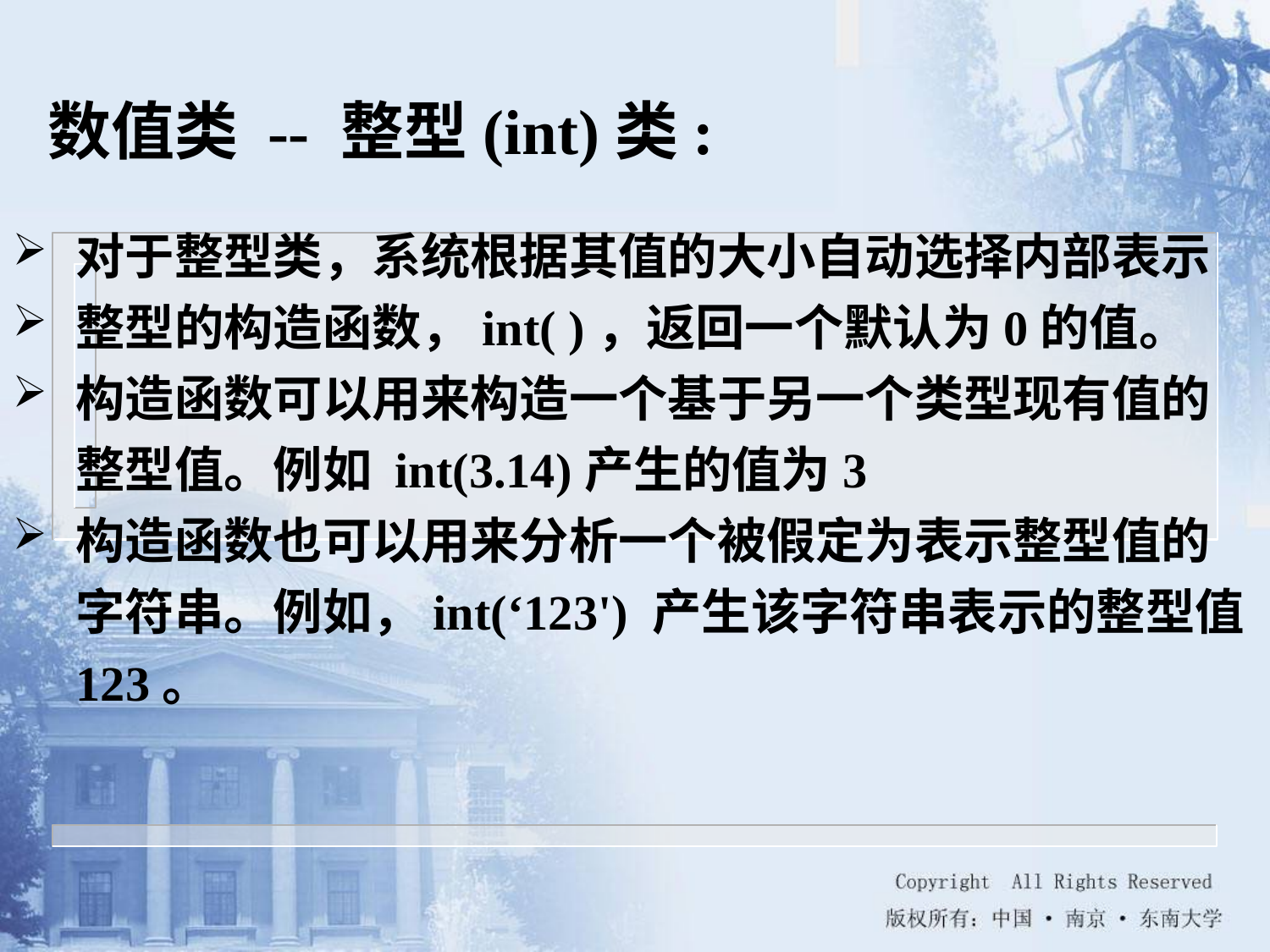

数值类 -- 整型(int)类:
对于整型类，系统根据其值的大小自动选择内部表示
整型的构造函数，int( )，返回一个默认为0的值。
构造函数可以用来构造一个基于另一个类型现有值的整型值。例如 int(3.14)产生的值为3
构造函数也可以用来分析一个被假定为表示整型值的字符串。例如，int(‘123') 产生该字符串表示的整型值123。